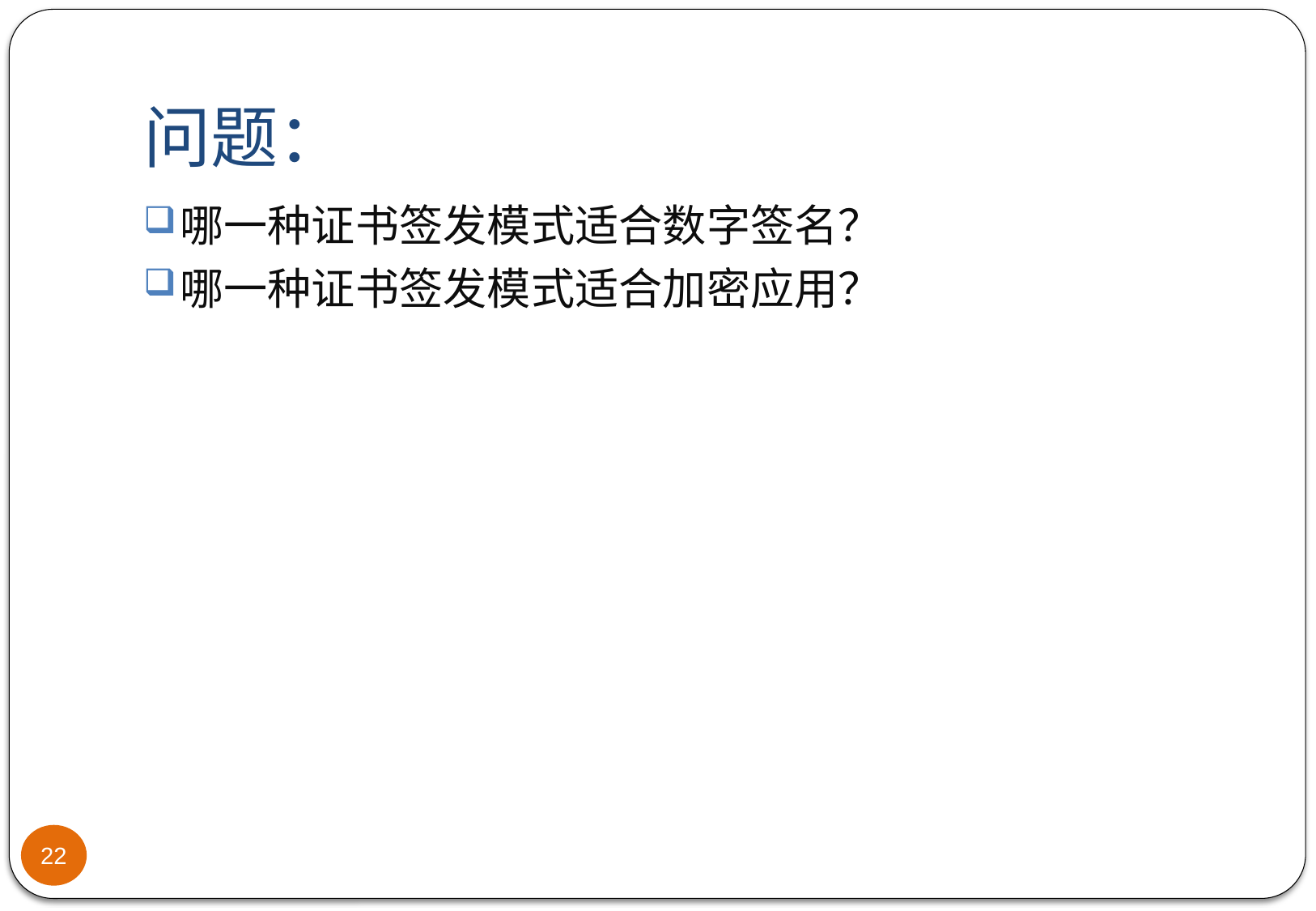

# 问题：
哪一种证书签发模式适合数字签名？
哪一种证书签发模式适合加密应用？

22